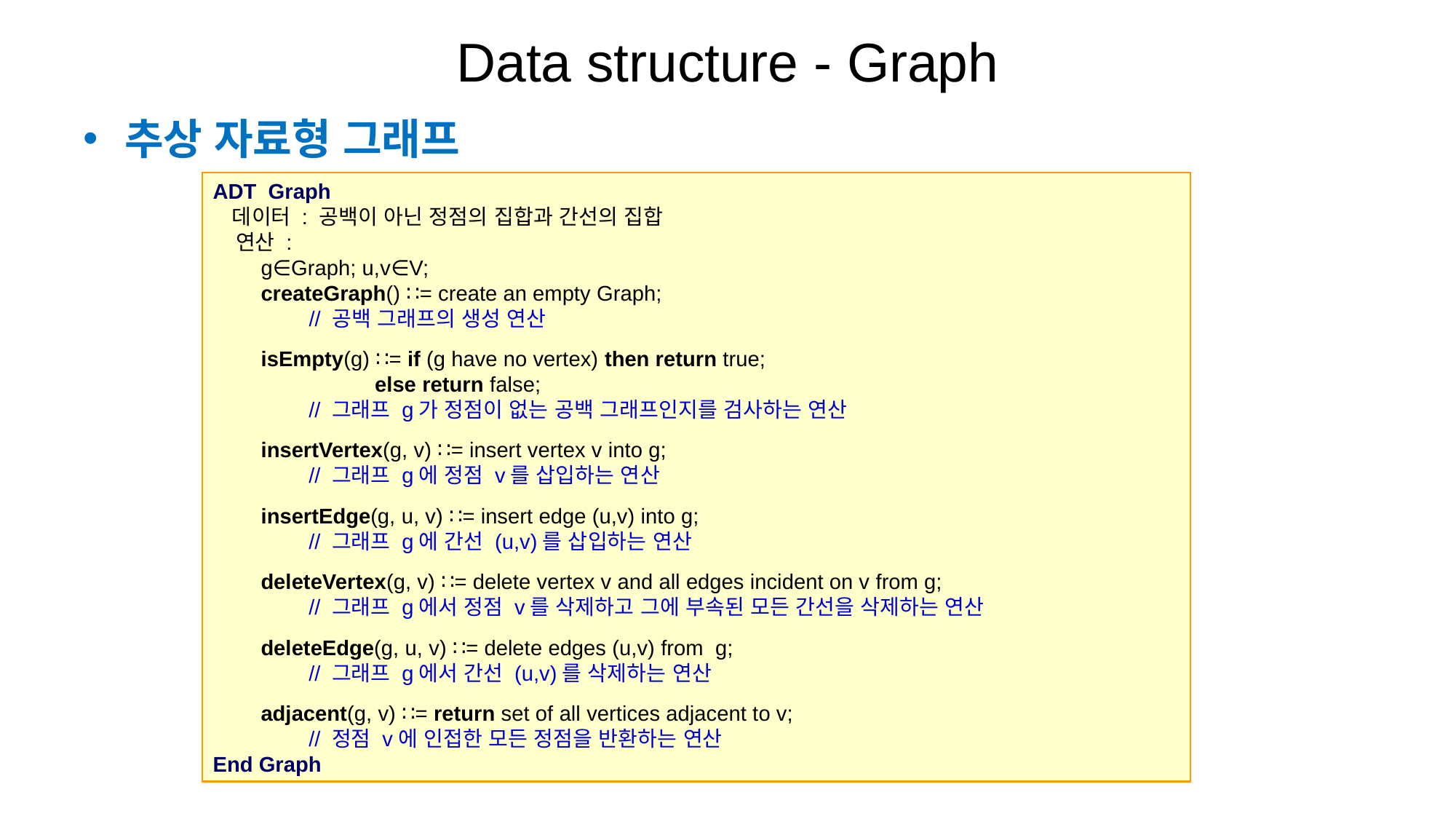

# Data structure - Graph
추상 자료형 그래프
ADT  Graph
   데이터 : 공백이 아닌 정점의 집합과 간선의 집합
   연산 :
        g∈Graph; u,v∈V;
        createGraph() ∷= create an empty Graph;
                // 공백 그래프의 생성 연산
        isEmpty(g) ∷= if (g have no vertex) then return true;
                           else return false;
                // 그래프 g가 정점이 없는 공백 그래프인지를 검사하는 연산
        insertVertex(g, v) ∷= insert vertex v into g;
                // 그래프 g에 정점 v를 삽입하는 연산
        insertEdge(g, u, v) ∷= insert edge (u,v) into g;
                // 그래프 g에 간선 (u,v)를 삽입하는 연산
        deleteVertex(g, v) ∷= delete vertex v and all edges incident on v from g;
                // 그래프 g에서 정점 v를 삭제하고 그에 부속된 모든 간선을 삭제하는 연산
        deleteEdge(g, u, v) ∷= delete edges (u,v) from  g;
                // 그래프 g에서 간선 (u,v)를 삭제하는 연산
        adjacent(g, v) ∷= return set of all vertices adjacent to v;
                // 정점 v에 인접한 모든 정점을 반환하는 연산
End Graph